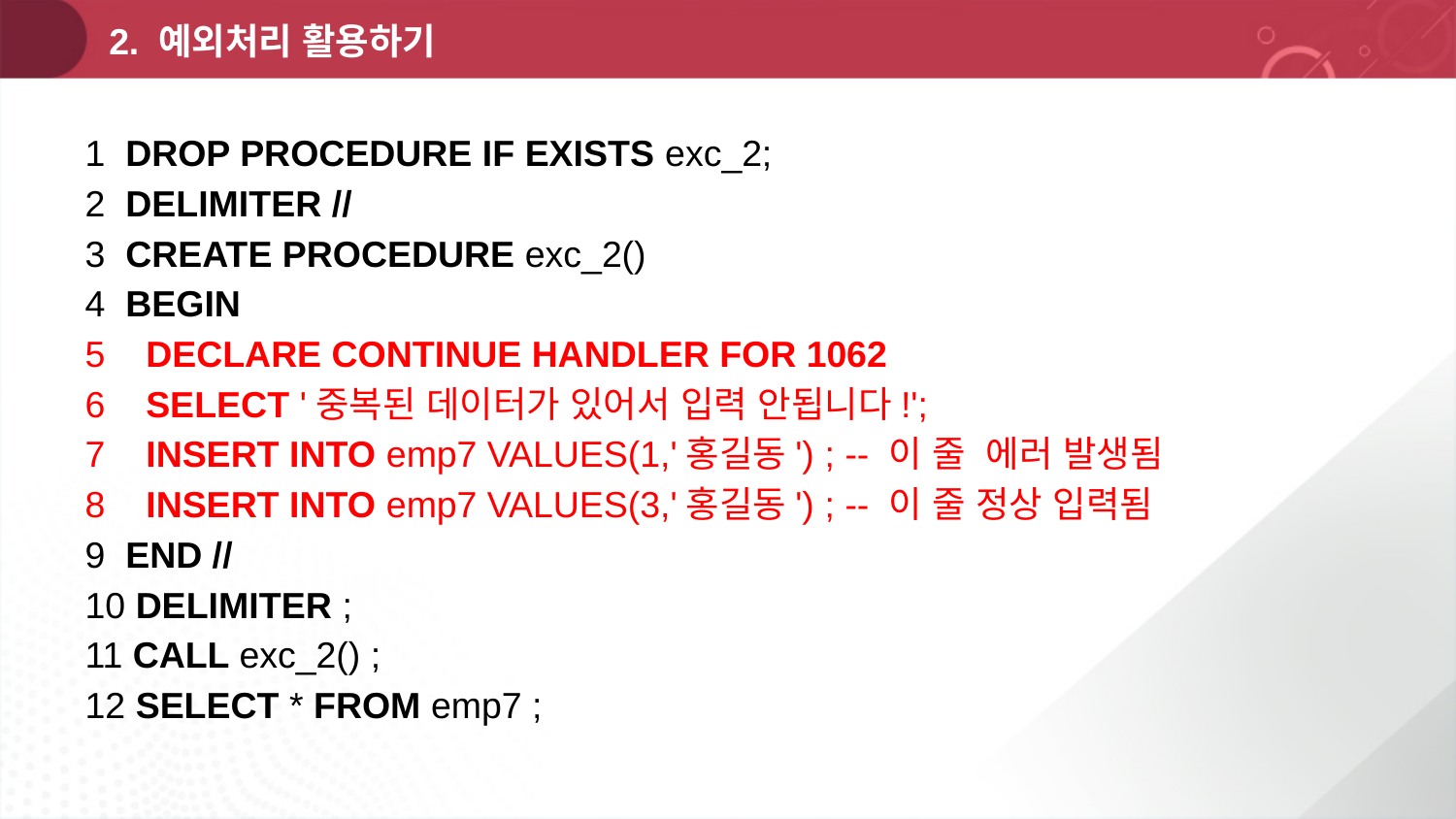

2. 예외처리 활용하기
1  DROP PROCEDURE IF EXISTS exc_2;
2  DELIMITER //
3  CREATE PROCEDURE exc_2()
4  BEGIN
5    DECLARE CONTINUE HANDLER FOR 1062
6    SELECT '중복된 데이터가 있어서 입력 안됩니다!';
7    INSERT INTO emp7 VALUES(1,'홍길동') ; -- 이 줄  에러 발생됨
8    INSERT INTO emp7 VALUES(3,'홍길동') ; -- 이 줄 정상 입력됨
9  END //
10 DELIMITER ;
11 CALL exc_2() ;
12 SELECT * FROM emp7 ;